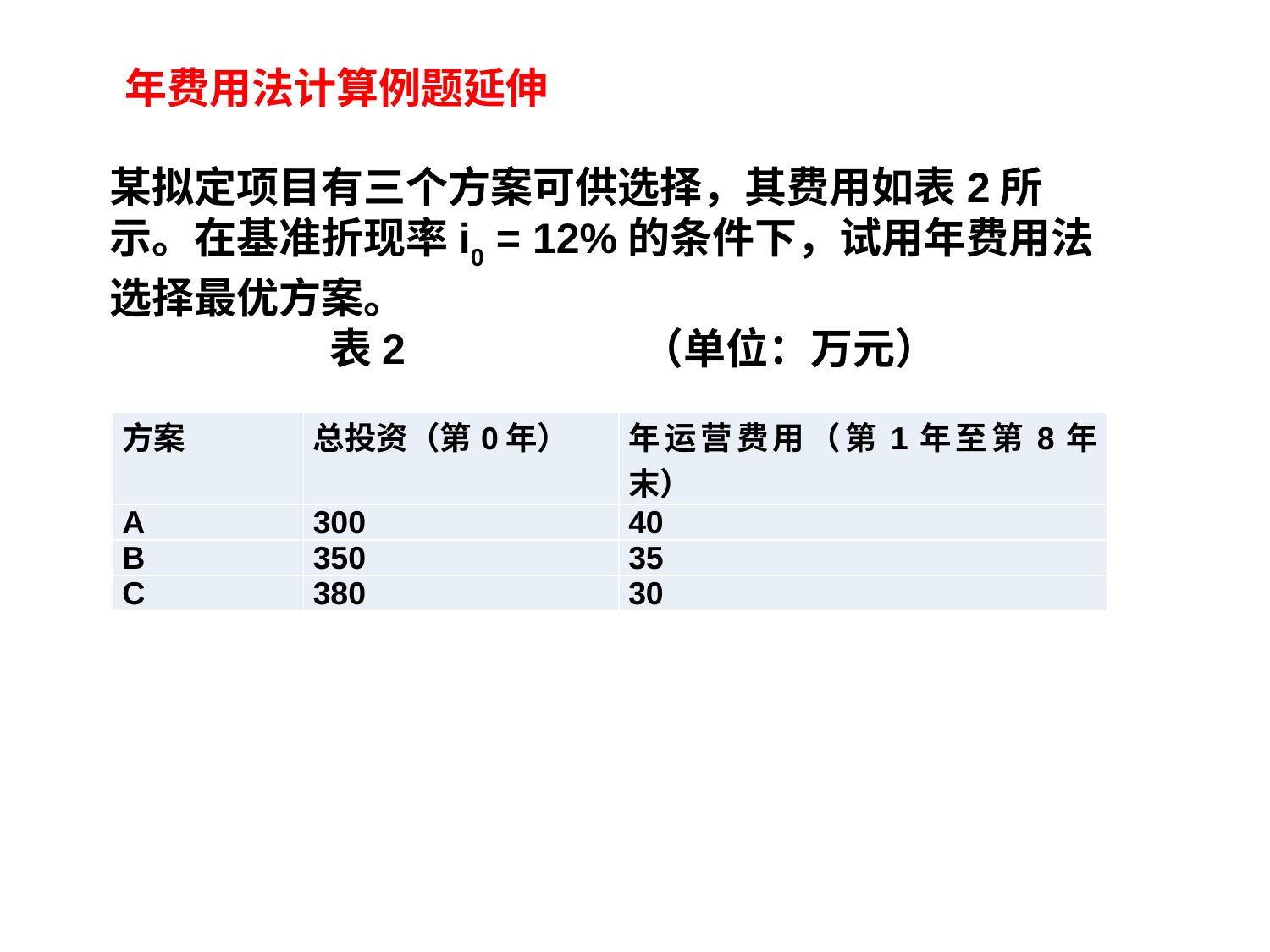

年费用法计算例题延伸

某拟定项目有三个方案可供选择，其费用如表2所示。在基准折现率i0 = 12%的条件下，试用年费用法选择最优方案。
                      表2                   （单位：万元）

| 方案 | 总投资（第0年） | 年运营费用（第1年至第8年末） |
| --- | --- | --- |
| A | 300 | 40 |
| B | 350 | 35 |
| C | 380 | 30 |